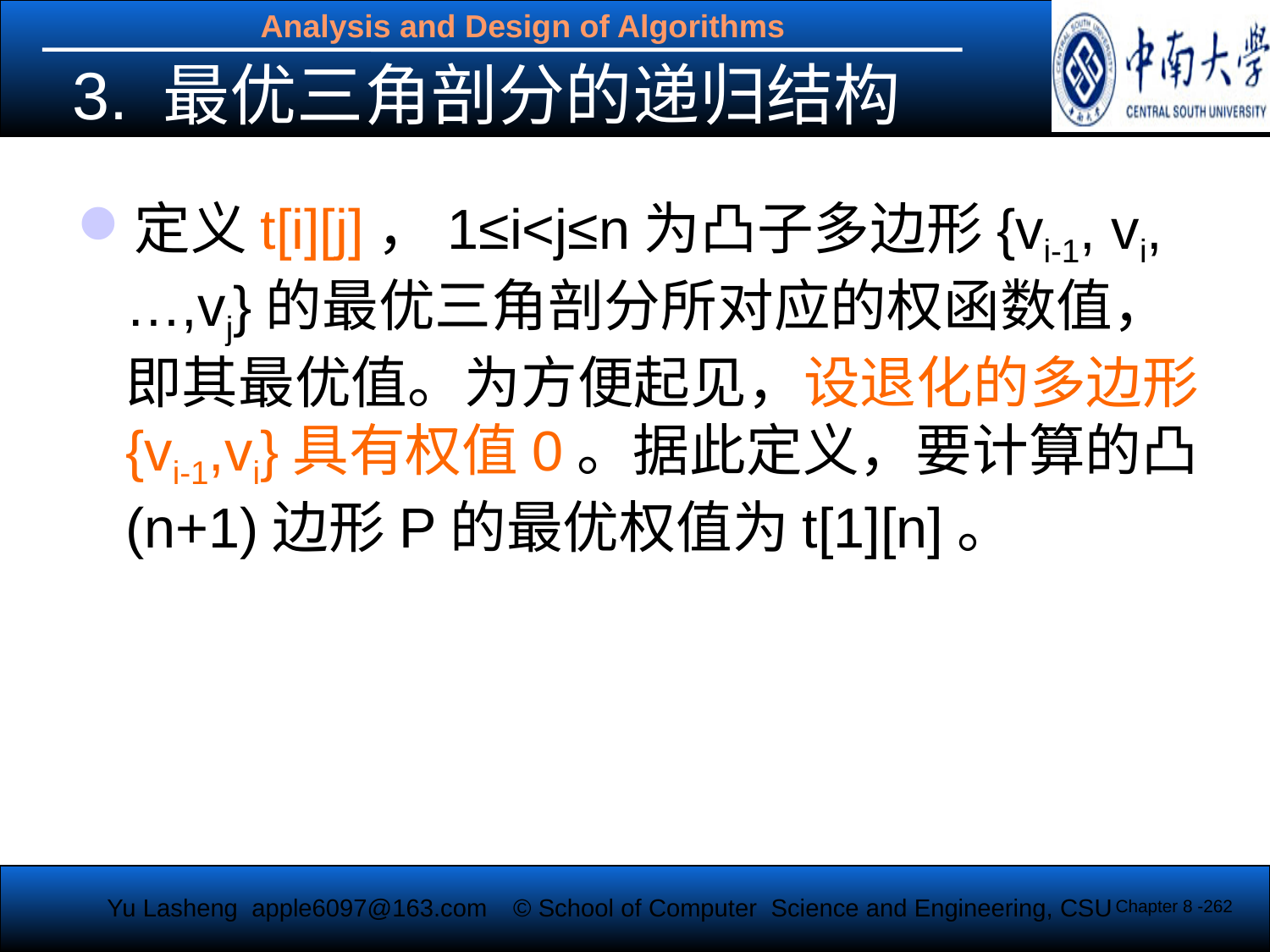

# 3. 最优三角剖分的递归结构
定义t[i][j]，1≤i<j≤n为凸子多边形{vi-1, vi,…,vj}的最优三角剖分所对应的权函数值，即其最优值。为方便起见，设退化的多边形{vi-1,vi}具有权值0。据此定义，要计算的凸(n+1)边形P的最优权值为t[1][n]。
Chapter 8 -262